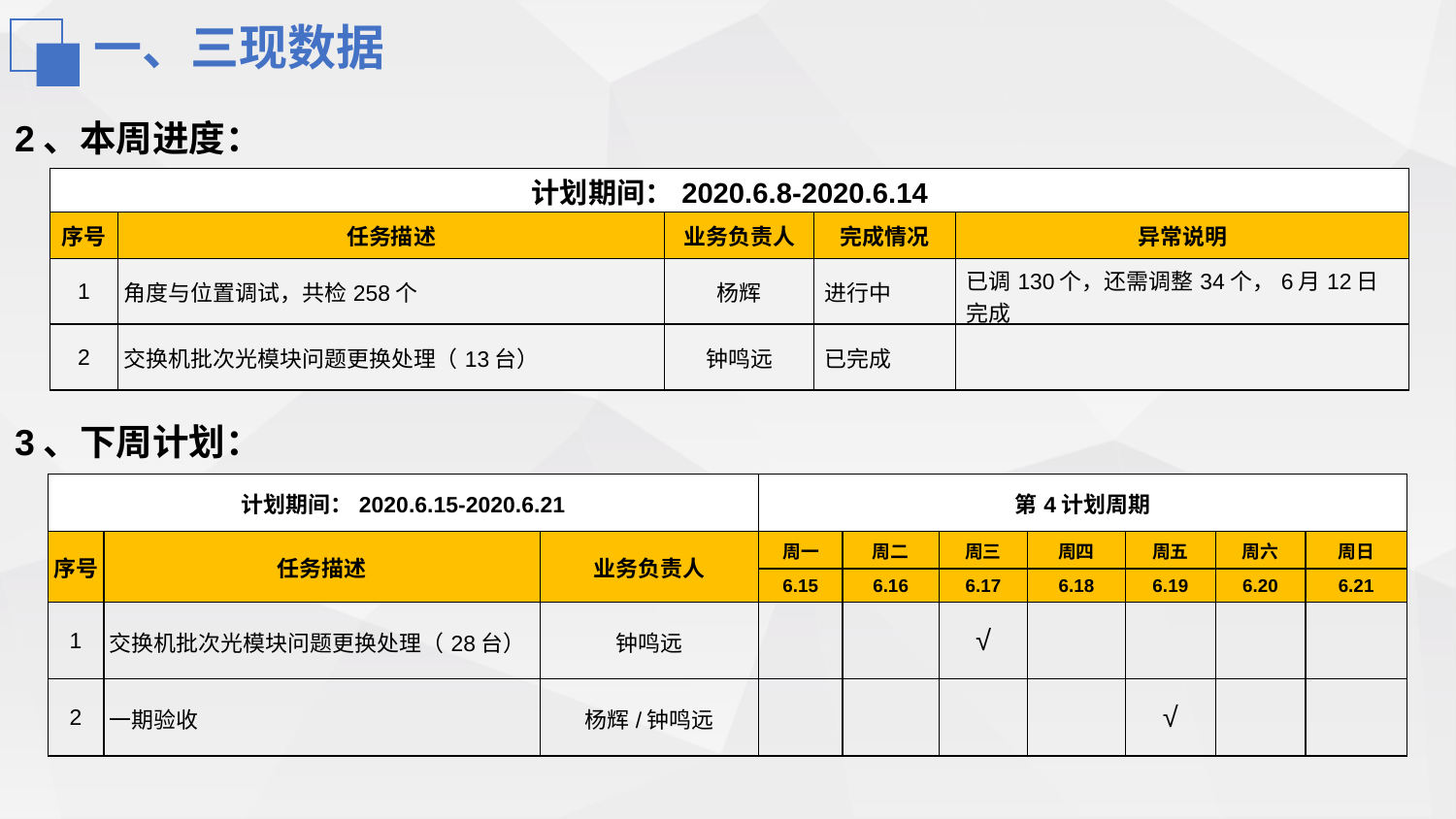

一、三现数据

2、本周进度：
| 计划期间：2020.6.8-2020.6.14 |  |  |  |  |
| --- | --- | --- | --- | --- |
| 序号 | 任务描述 | 业务负责人 | 完成情况 | 异常说明 |
| 1 | 角度与位置调试，共检258个 | 杨辉 | 进行中 | 已调130个，还需调整34个，6月12日完成 |
| 2 | 交换机批次光模块问题更换处理（13台） | 钟鸣远 | 已完成 |  |
3、下周计划：
| 计划期间：2020.6.15-2020.6.21 |  |  | 第4计划周期 |  |  |  |  |  |  |
| --- | --- | --- | --- | --- | --- | --- | --- | --- | --- |
| 序号 | 任务描述 | 业务负责人 | 周一 | 周二 | 周三 | 周四 | 周五 | 周六 | 周日 |
|  |  |  | 6.15 | 6.16 | 6.17 | 6.18 | 6.19 | 6.20 | 6.21 |
| 1 | 交换机批次光模块问题更换处理（28台） | 钟鸣远 |  |  | √ |  |  |  |  |
| 2 | 一期验收 | 杨辉/钟鸣远 |  |  |  |  | √ |  |  |
4